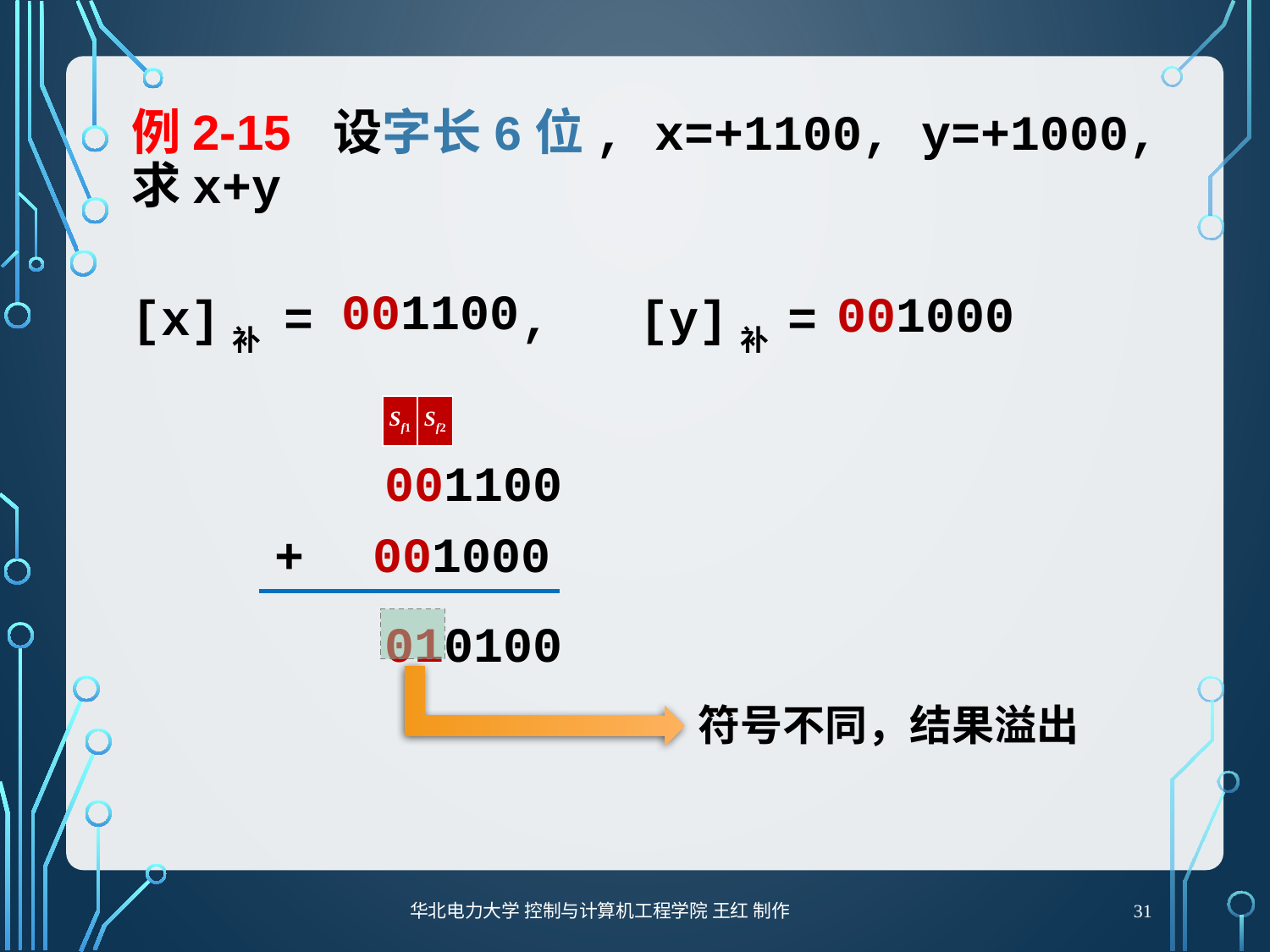

# 例2-15 设字长6位, x=+1100, y=+1000, 求x+y
[x]补 =       ,   [y]补 =

001100
001000
| Sf1 | Sf2 |
| --- | --- |
001100
001000
+

010100

符号不同，结果溢出
31
华北电力大学 控制与计算机工程学院 王红 制作